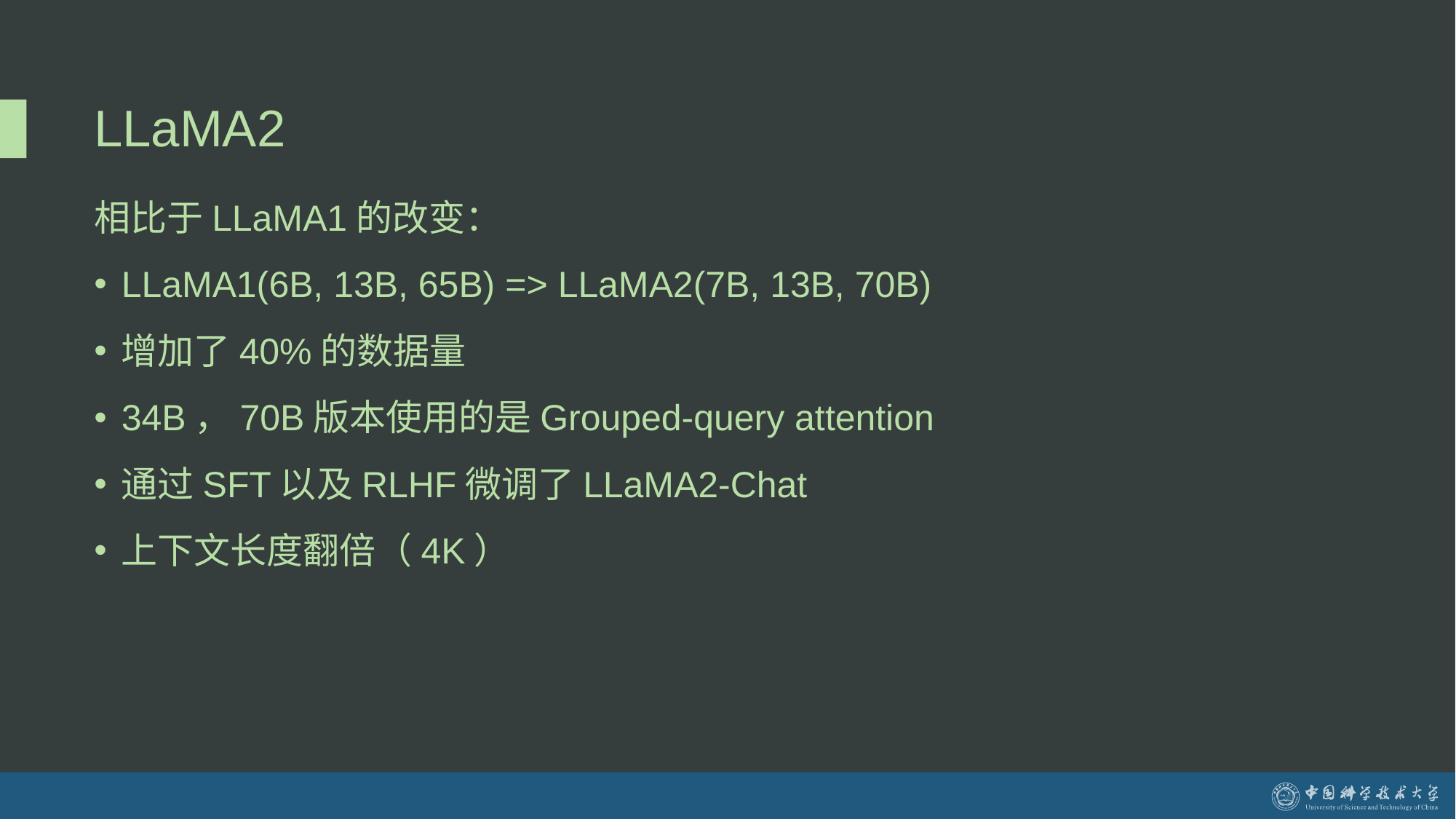

# LLaMA2
相比于LLaMA1的改变：
LLaMA1(6B, 13B, 65B) => LLaMA2(7B, 13B, 70B)
增加了40%的数据量
34B，70B版本使用的是Grouped-query attention
通过SFT以及RLHF微调了LLaMA2-Chat
上下文长度翻倍（4K）